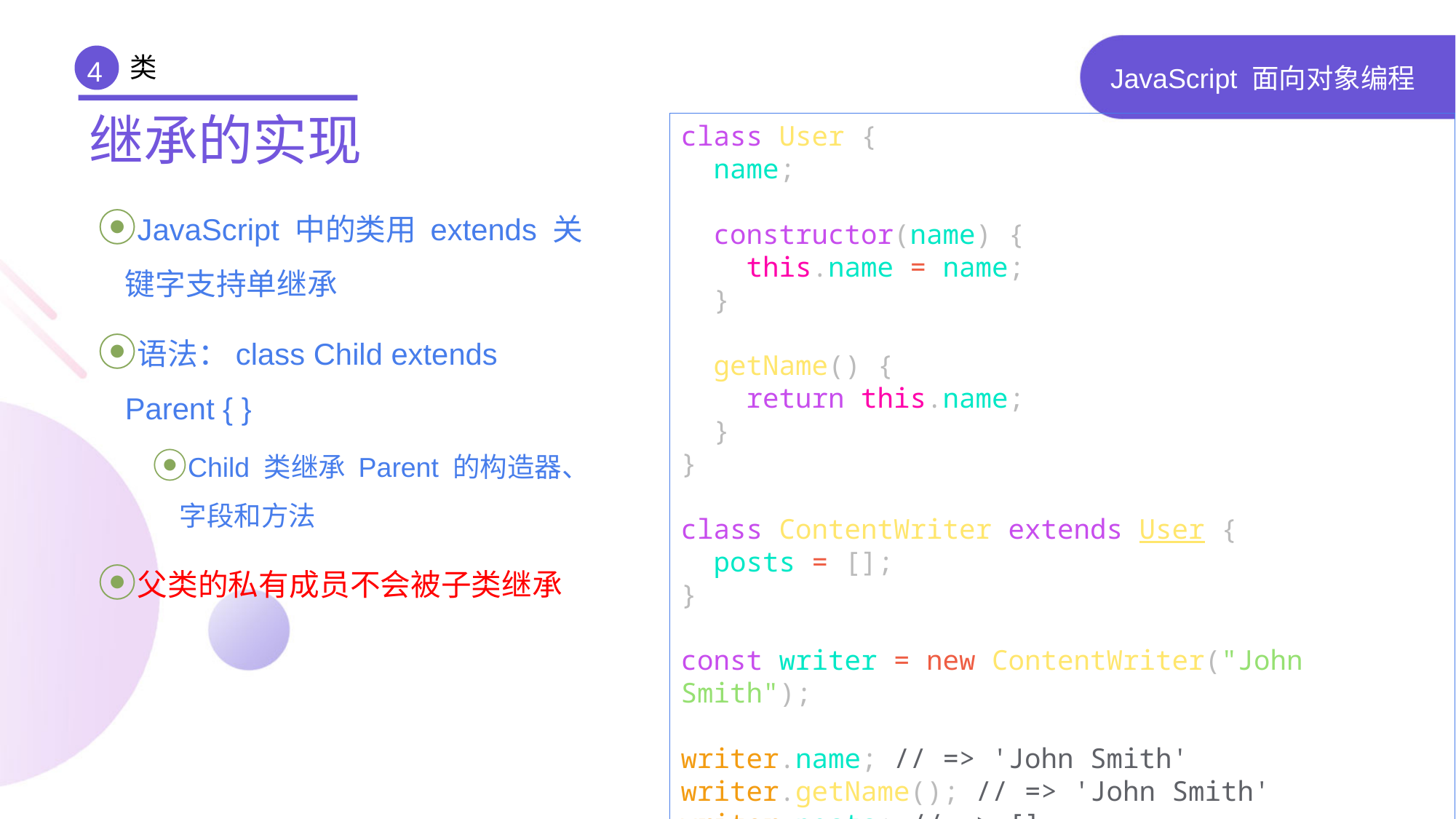

类
4
# JavaScript 面向对象编程
继承的实现
class User {
  name;
  constructor(name) {
    this.name = name;
  }
  getName() {
    return this.name;
  }
}
class ContentWriter extends User {
  posts = [];
}
const writer = new ContentWriter("John Smith");
writer.name; // => 'John Smith'
writer.getName(); // => 'John Smith'
writer.posts; // => []
JavaScript 中的类用 extends 关键字支持单继承
语法：class Child extends Parent { }
Child 类继承 Parent 的构造器、字段和方法
父类的私有成员不会被子类继承